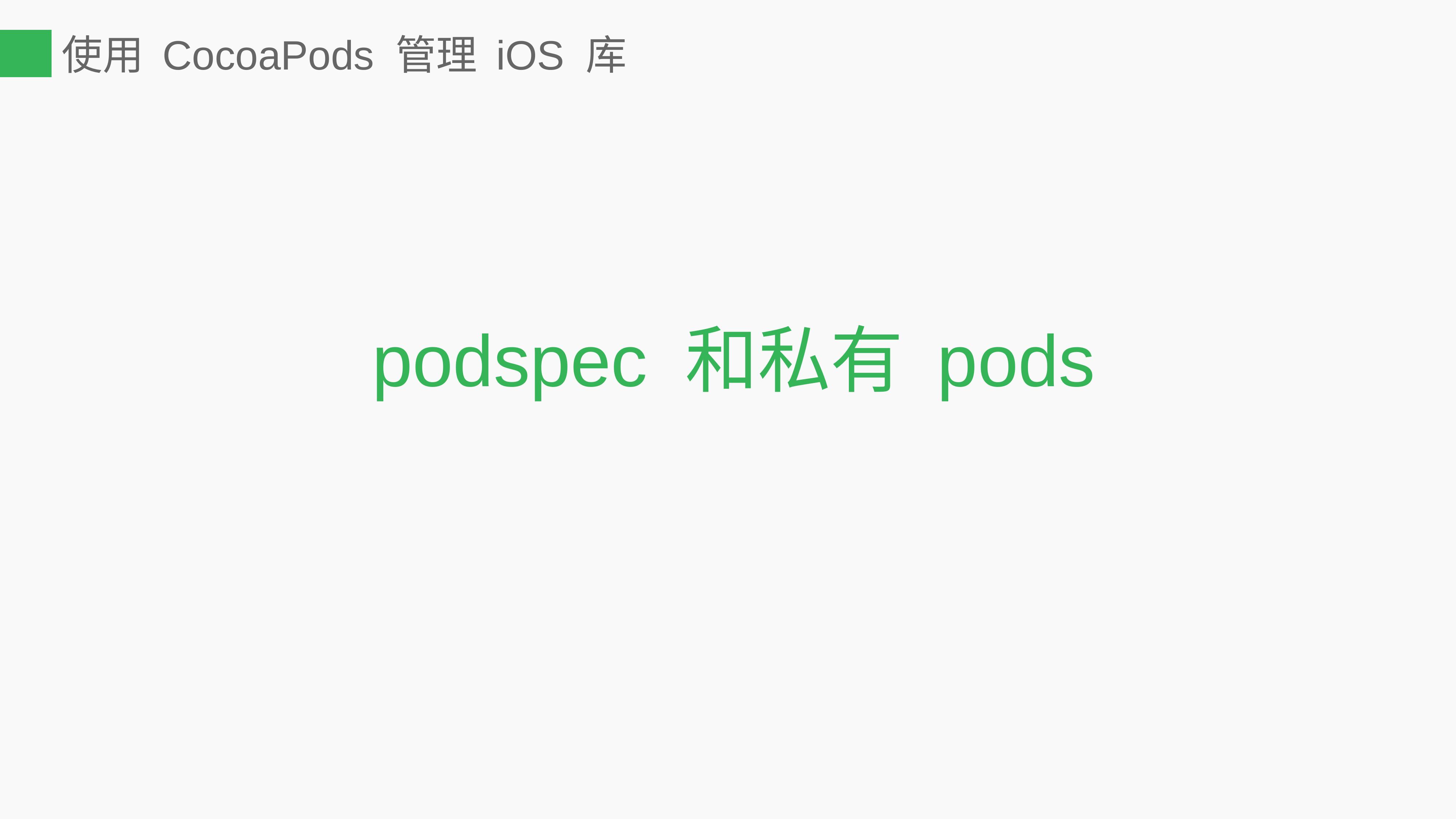

# 使用 CocoaPods 管理 iOS 库
podspec 和私有 pods